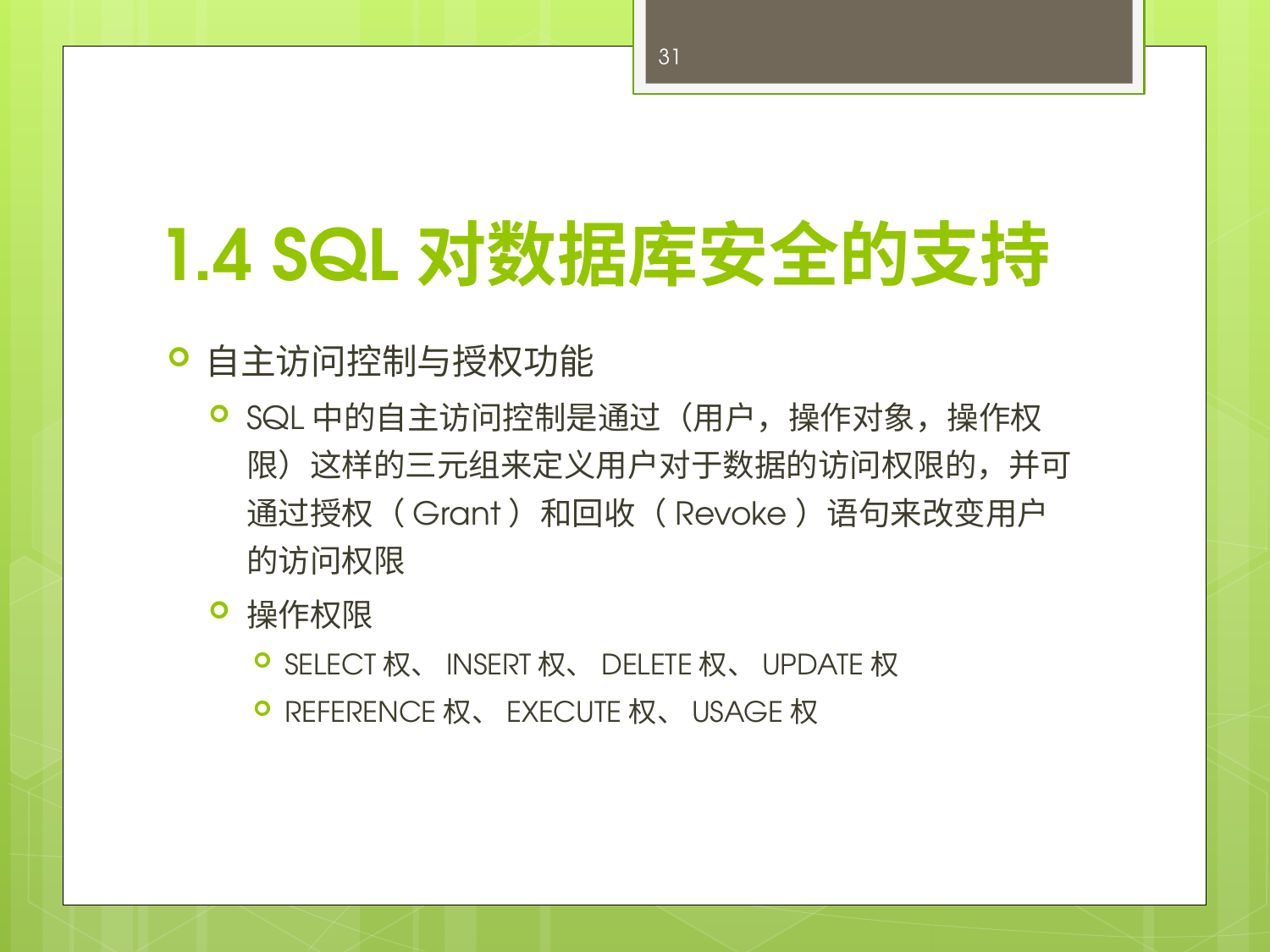

31
# 1.4 SQL对数据库安全的支持
自主访问控制与授权功能
SQL中的自主访问控制是通过（用户，操作对象，操作权限）这样的三元组来定义用户对于数据的访问权限的，并可通过授权（Grant）和回收（Revoke）语句来改变用户的访问权限
操作权限
SELECT权、INSERT权、DELETE权、UPDATE权
REFERENCE权、EXECUTE权、USAGE权